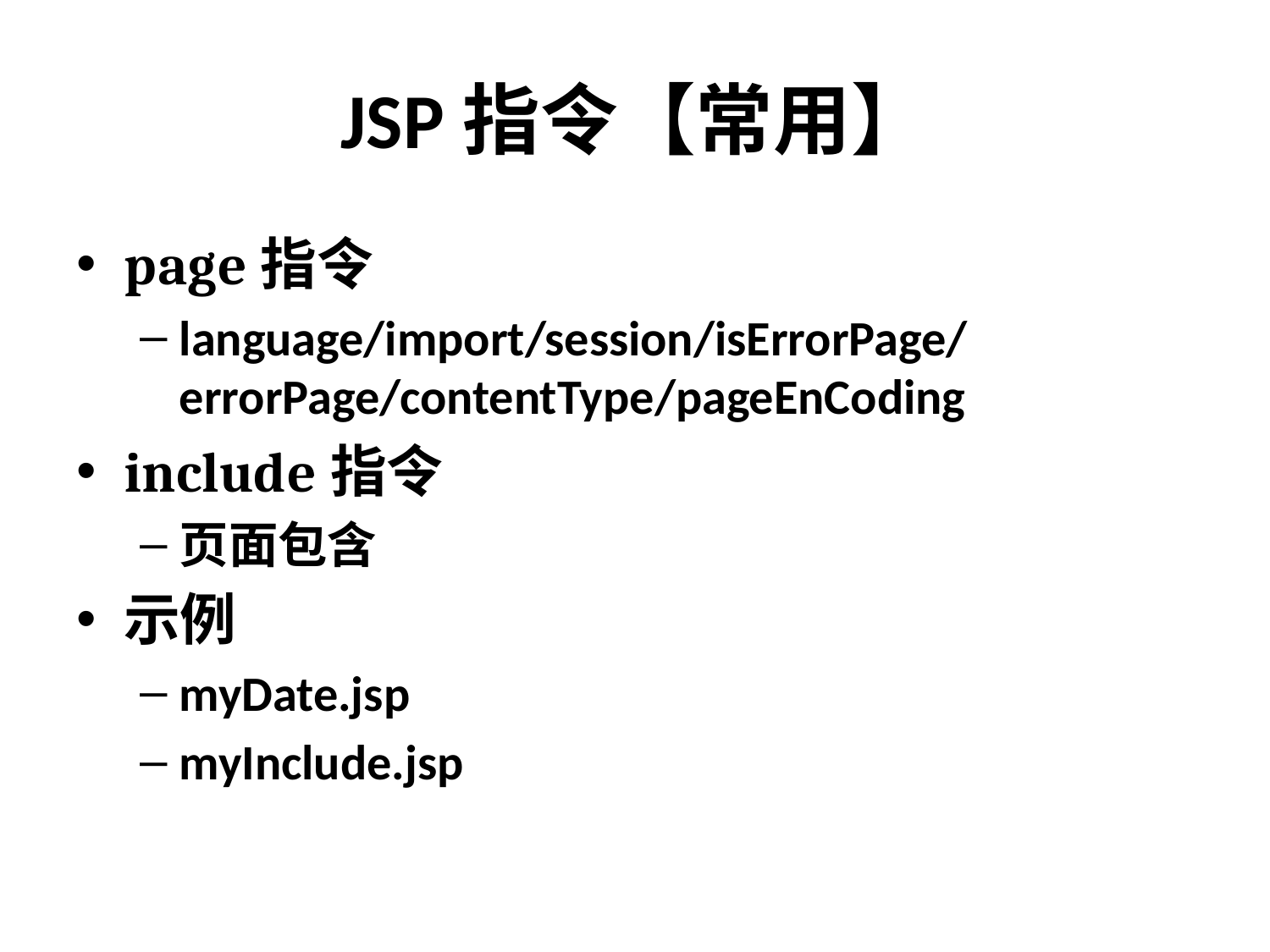

# JSP指令【常用】
page指令
language/import/session/isErrorPage/errorPage/contentType/pageEnCoding
include指令
页面包含
示例
myDate.jsp
myInclude.jsp